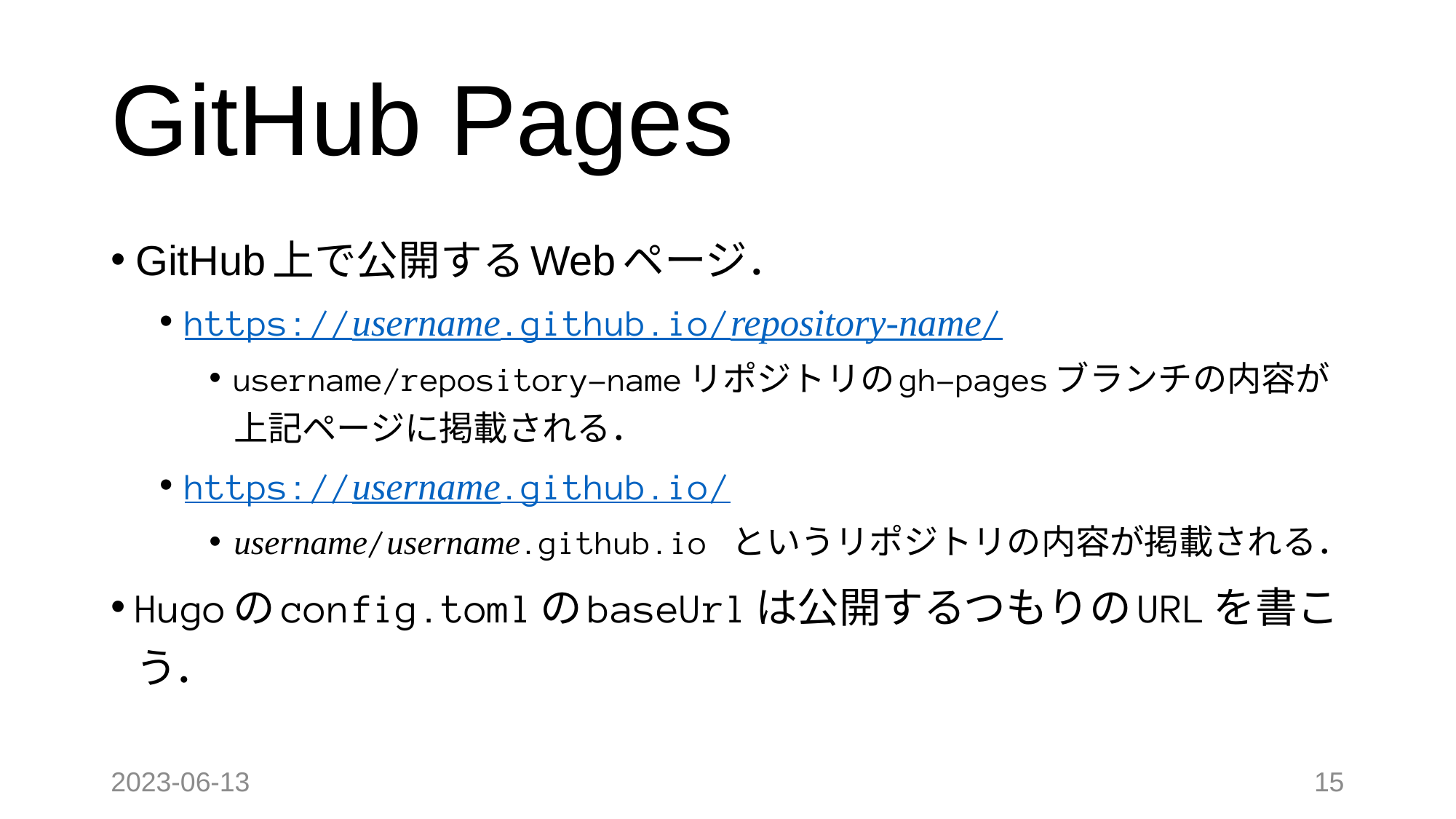

# GitHub Pages
GitHub上で公開するWebページ．
https://username.github.io/repository-name/
username/repository-nameリポジトリのgh-pagesブランチの内容が上記ページに掲載される．
https://username.github.io/
username/username.github.io というリポジトリの内容が掲載される．
Hugoのconfig.tomlのbaseUrlは公開するつもりのURLを書こう．
2023-06-13
15